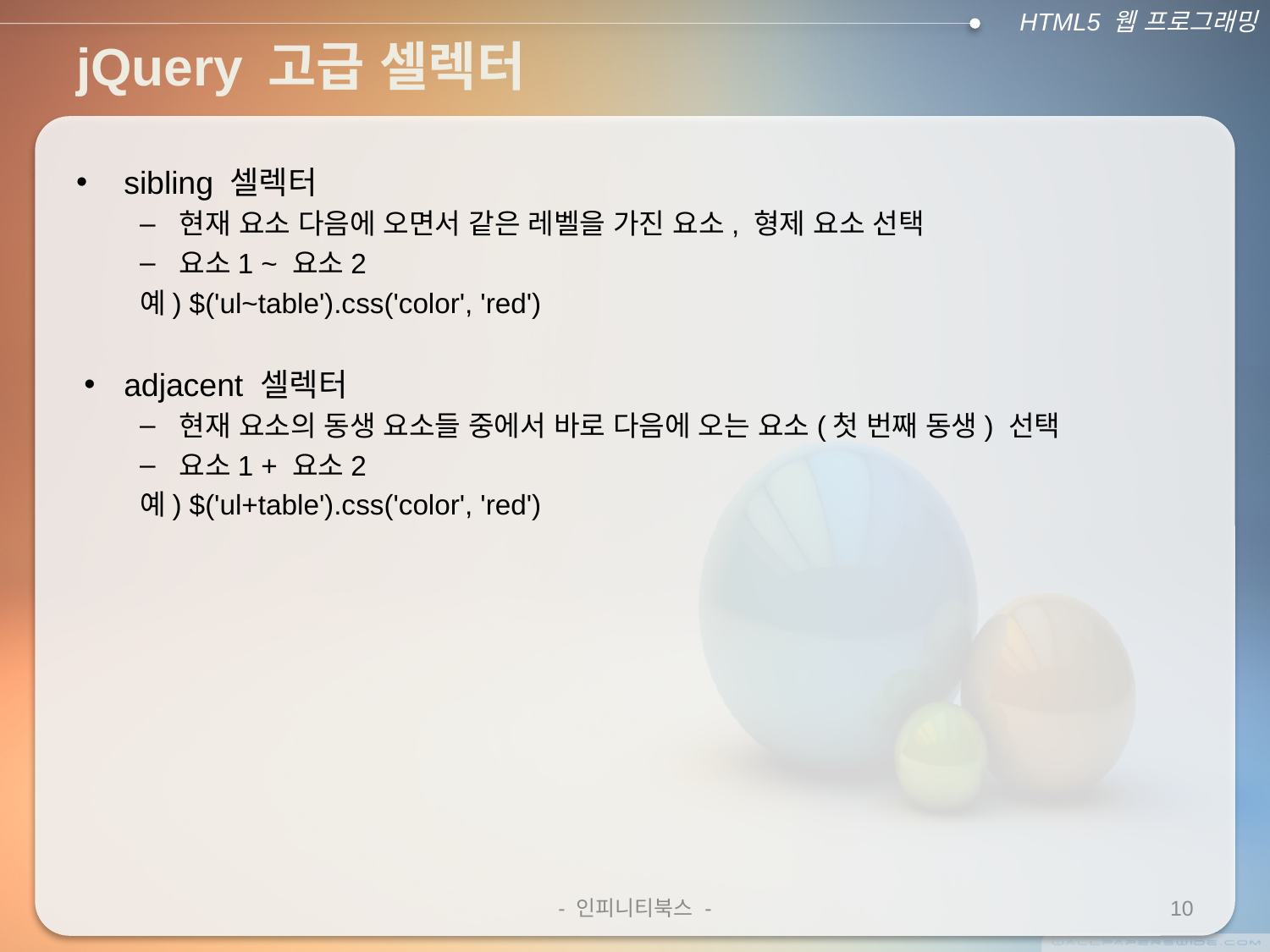

# jQuery 고급 셀렉터
sibling 셀렉터
현재 요소 다음에 오면서 같은 레벨을 가진 요소, 형제 요소 선택
요소1 ~ 요소2
예) $('ul~table').css('color', 'red')

adjacent 셀렉터
현재 요소의 동생 요소들 중에서 바로 다음에 오는 요소(첫 번째 동생) 선택
요소1 + 요소2
예) $('ul+table').css('color', 'red')

- 인피니티북스 -
10